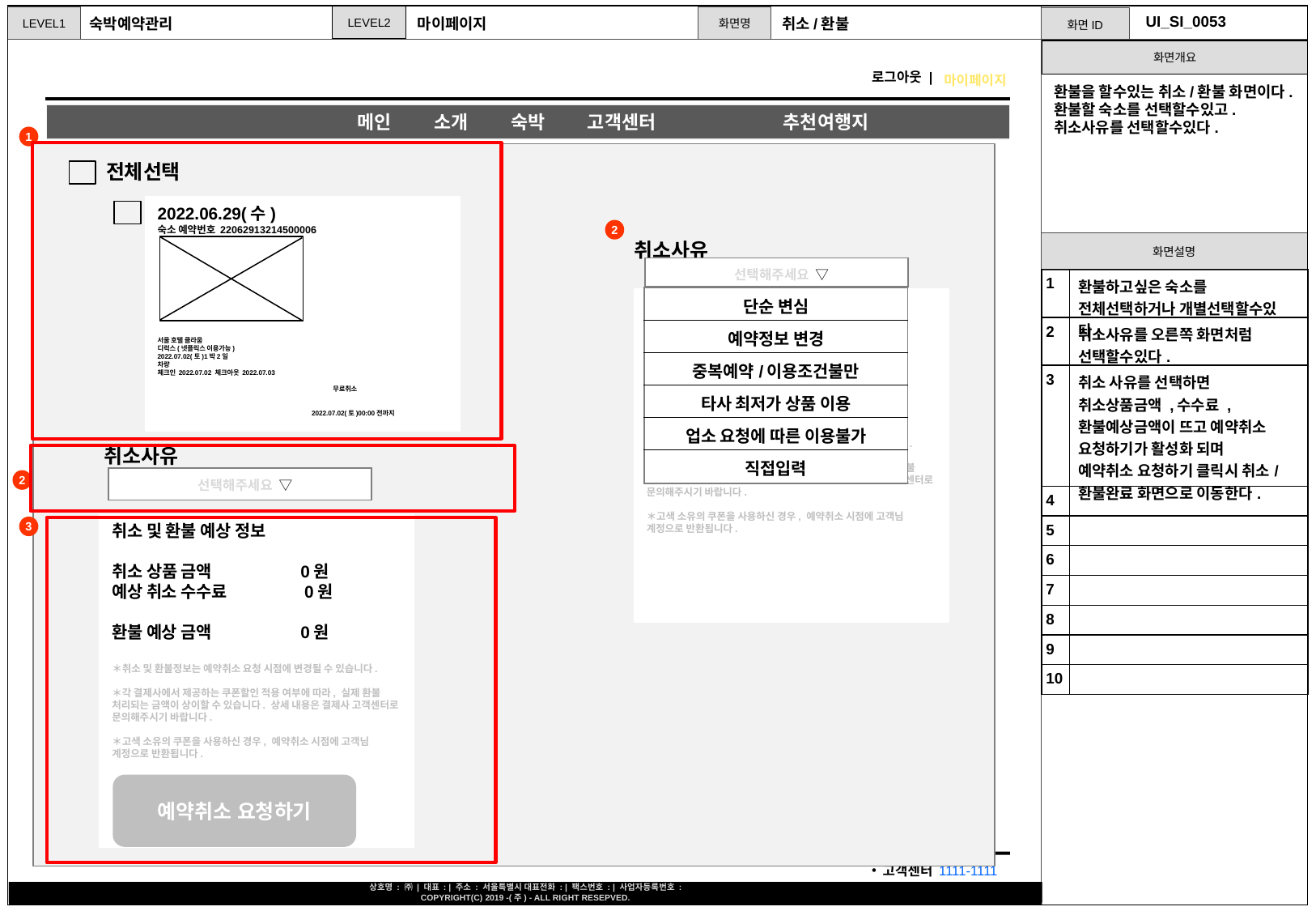

UI_SI_0053
숙박예약관리
마이페이지
취소/환불
마이페이지
환불을 할수있는 취소/환불 화면이다.
환불할 숙소를 선택할수있고.
취소사유를 선택할수있다.
1

전체선택

2022.06.29(수)
숙소 예약번호 22062913214500006

서울 호텔 클라움
디럭스(넷플릭스 이용가능)
2022.07.02(토)1박2일
차량
체크인 2022.07.02 체크아웃 2022.07.03
			                                     무료취소
			                                         		                  2022.07.02(토)00:00전까지

2
취소사유

| 선택해주세요 ▽ |
| --- |
| 1 | 환불하고싶은 숙소를 전체선택하거나 개별선택할수있다. |
| --- | --- |
| 2 | 취소사유를 오른쪽 화면처럼 선택할수있다. |
| 3 | 취소 사유를 선택하면 취소상품금액 ,수수료 ,환불예상금액이 뜨고 예약취소 요청하기가 활성화 되며 예약취소 요청하기 클릭시 취소/환불완료 화면으로 이동한다. |
| 4 |  |
| 5 |  |
| 6 |  |
| 7 |  |
| 8 |  |
| 9 |  |
| 10 |  |
| 단순 변심 |
| --- |
| 예약정보 변경 |
| 중복예약/이용조건불만 |
| 타사 최저가 상품 이용 |
| 업소 요청에 따른 이용불가 |
| 직접입력 |
취소 및 환불 예상 정보

취소 상품 금액                      0원
예상 취소 수수료                   0원

환불 예상 금액                      0원

＊취소 및 환불정보는 예약취소 요청 시점에 변경될 수 있습니다.

＊각 결제사에서 제공하는 쿠폰할인 적용 여부에 따라, 실제 환불 처리되는 금액이 상이할 수 있습니다. 상세 내용은 결제사 고객센터로 문의해주시기 바랍니다.

＊고색 소유의 쿠폰을 사용하신 경우, 예약취소 시점에 고객님 계정으로 반환됩니다.

취소사유

| 선택해주세요 ▽ |
| --- |
2
취소 및 환불 예상 정보

취소 상품 금액                      0원
예상 취소 수수료                   0원

환불 예상 금액                      0원

＊취소 및 환불정보는 예약취소 요청 시점에 변경될 수 있습니다.

＊각 결제사에서 제공하는 쿠폰할인 적용 여부에 따라, 실제 환불 처리되는 금액이 상이할 수 있습니다. 상세 내용은 결제사 고객센터로 문의해주시기 바랍니다.

＊고색 소유의 쿠폰을 사용하신 경우, 예약취소 시점에 고객님 계정으로 반환됩니다.

3

예약취소 요청하기